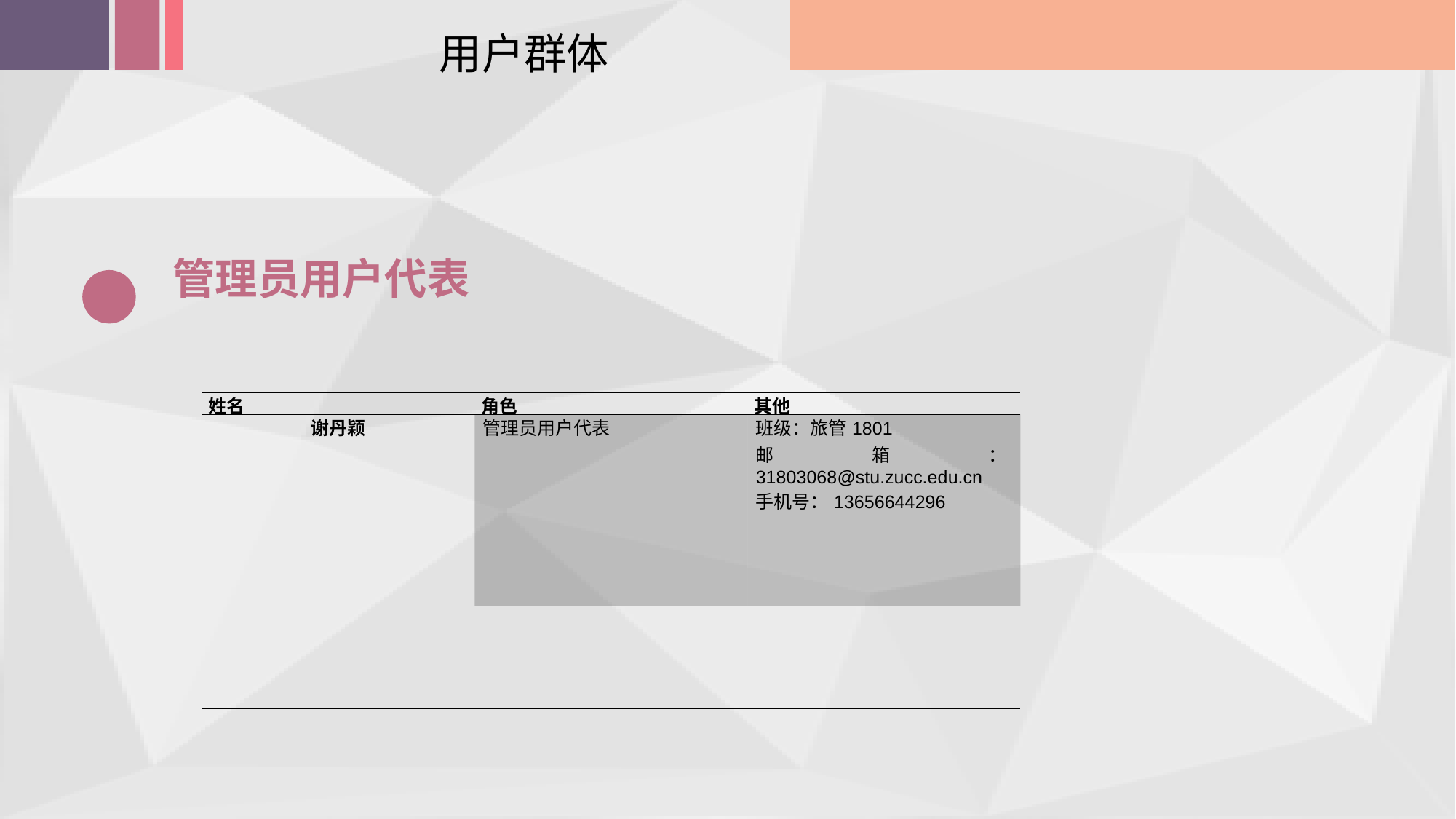

用户群体
管理员用户代表

| 姓名 | 角色 | 其他 |
| --- | --- | --- |
| 谢丹颖 | 管理员用户代表 | 班级：旅管1801 邮箱：31803068@stu.zucc.edu.cn 手机号：13656644296 |
|  |  |  |